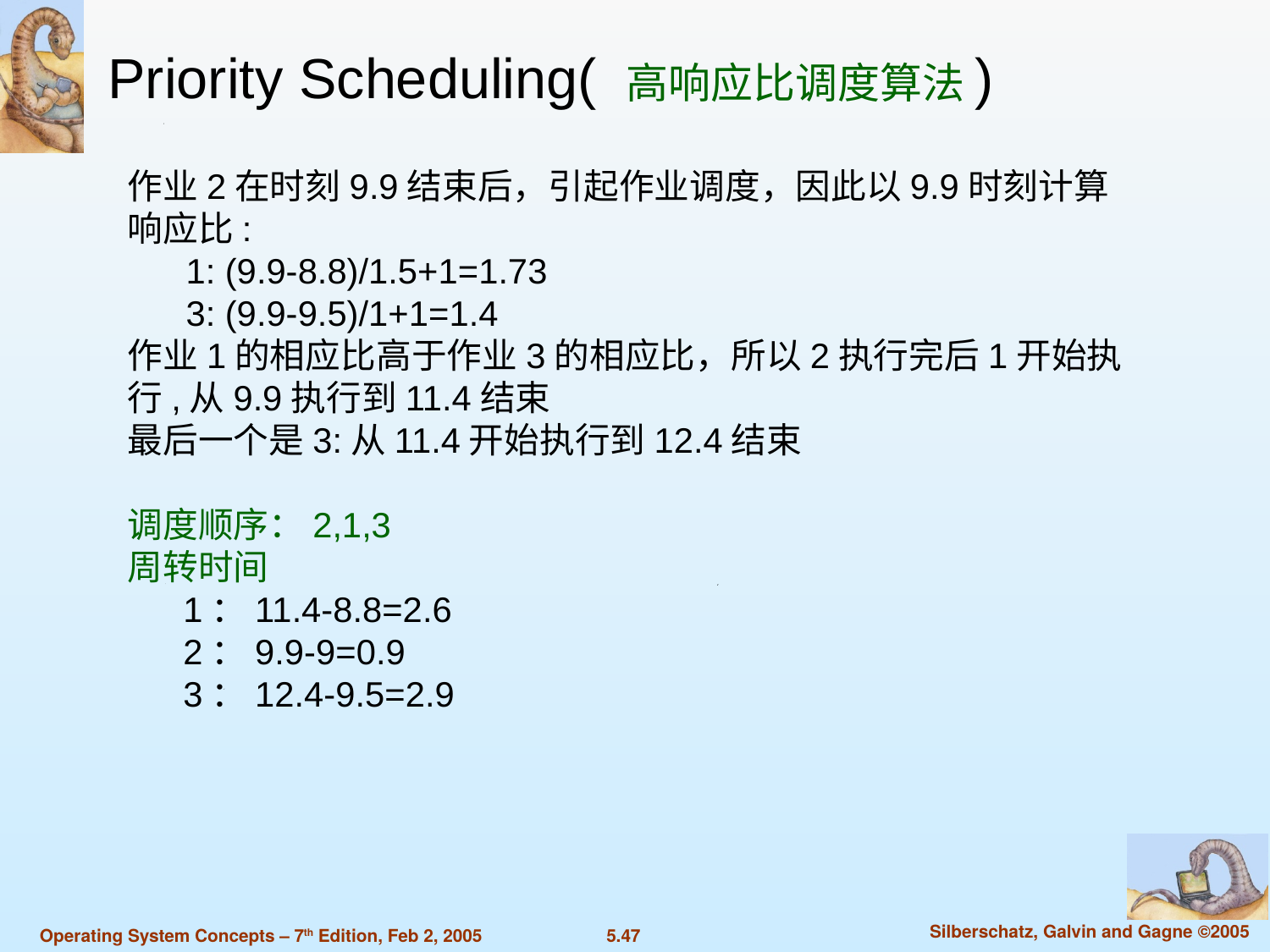

Priority Scheduling( 高响应比调度算法)
作业2在时刻9.9结束后，引起作业调度，因此以9.9时刻计算响应比:
      1: (9.9-8.8)/1.5+1=1.73
      3: (9.9-9.5)/1+1=1.4
作业1的相应比高于作业3的相应比，所以2执行完后1开始执行,从9.9执行到11.4结束
最后一个是3:从11.4开始执行到12.4结束

调度顺序：2,1,3
周转时间
1：11.4-8.8=2.6
2：9.9-9=0.9
3：12.4-9.5=2.9